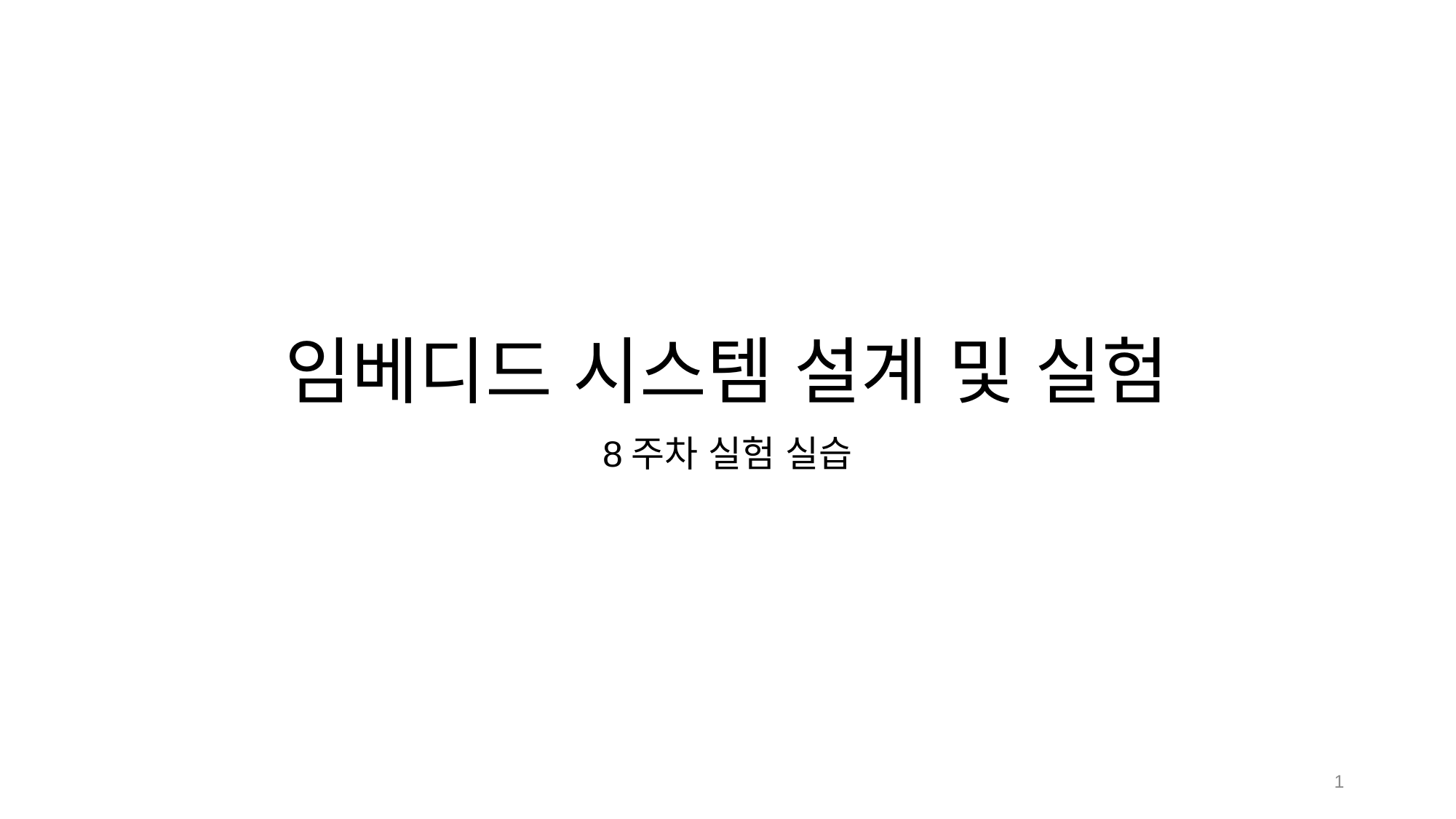

# 임베디드 시스템 설계 및 실험
8주차 실험 실습
1